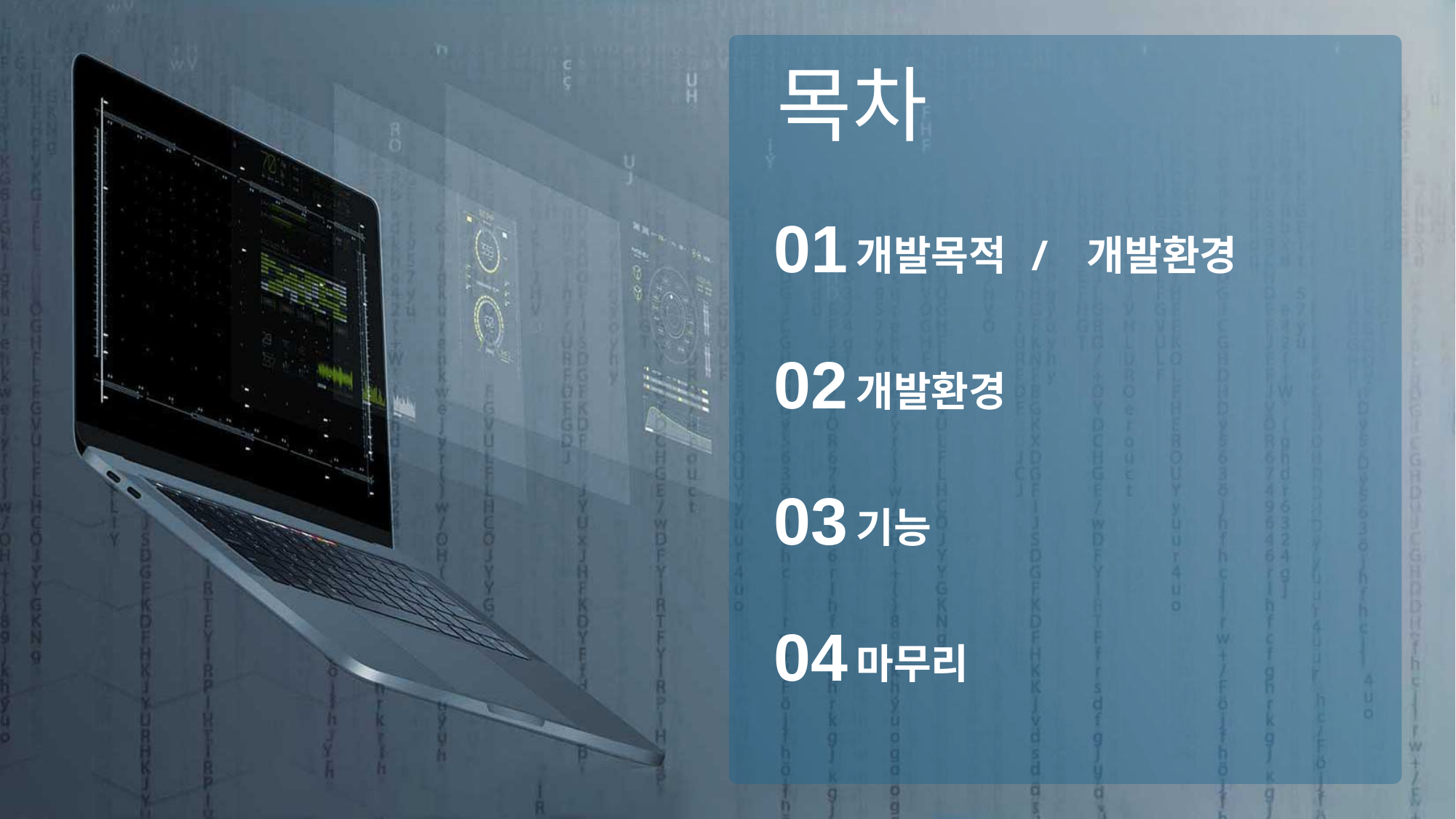

목차
01
개발목적 / 개발환경
02
개발환경
03
기능
04
마무리